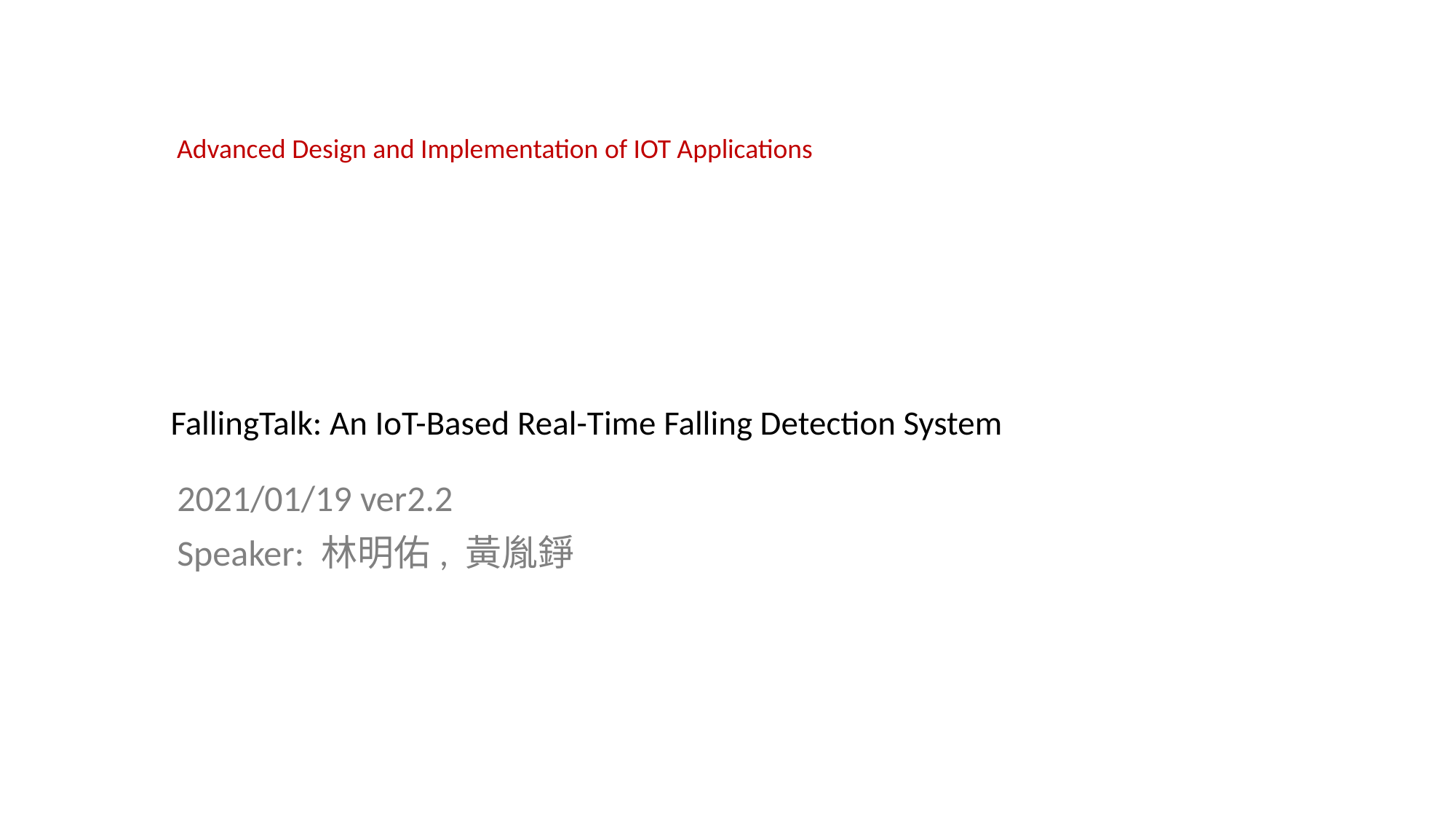

Advanced Design and Implementation of IOT Applications

# FallingTalk: An IoT-Based Real-Time Falling Detection System
2021/01/19 ver2.2
Speaker: 林明佑, 黃胤錚